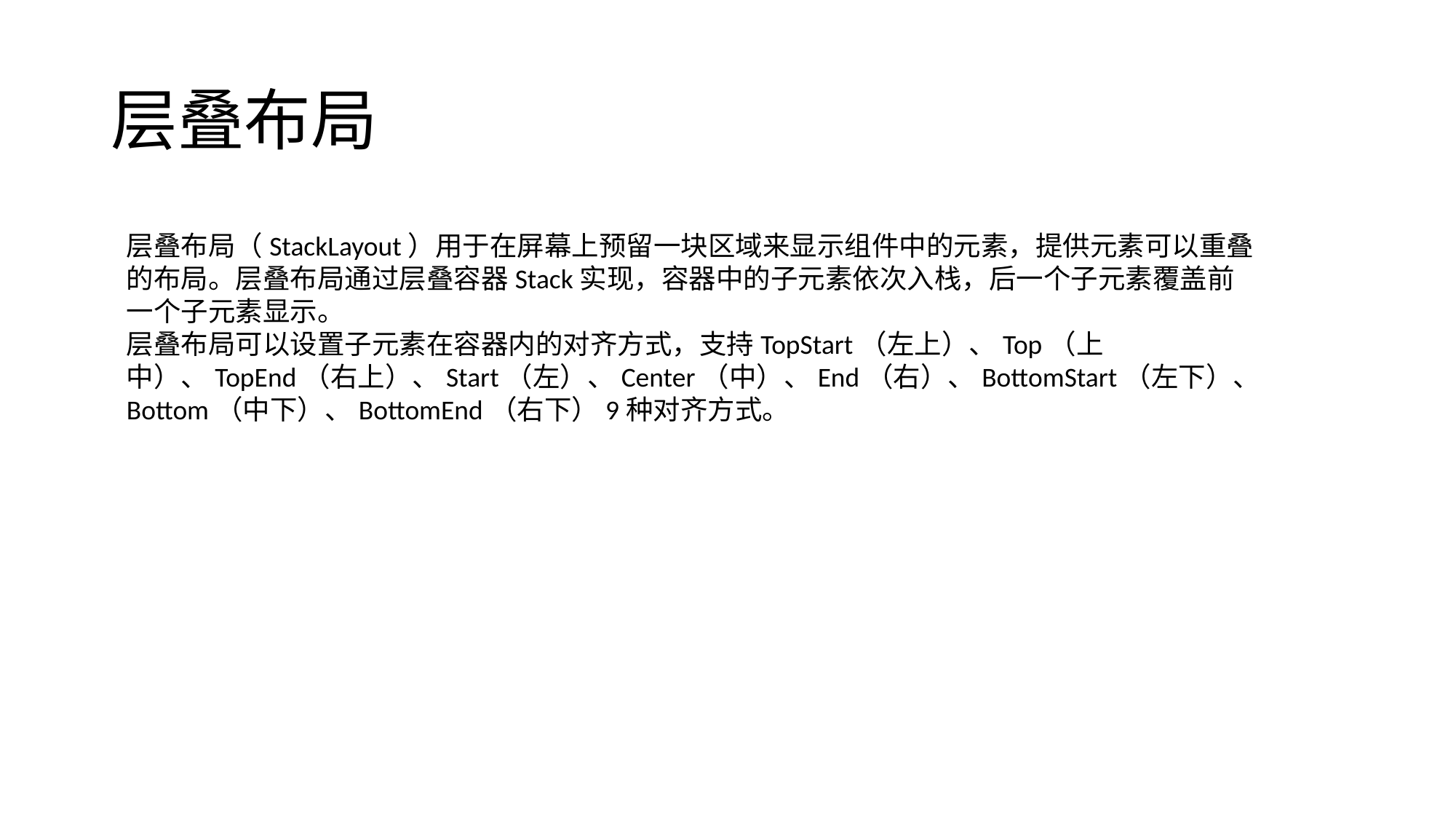

# 层叠布局
层叠布局（StackLayout）用于在屏幕上预留一块区域来显示组件中的元素，提供元素可以重叠的布局。层叠布局通过层叠容器Stack实现，容器中的子元素依次入栈，后一个子元素覆盖前一个子元素显示。
层叠布局可以设置子元素在容器内的对齐方式，支持TopStart（左上）、Top（上中）、TopEnd（右上）、Start（左）、Center（中）、End（右）、BottomStart（左下）、Bottom（中下）、BottomEnd（右下）9种对齐方式。